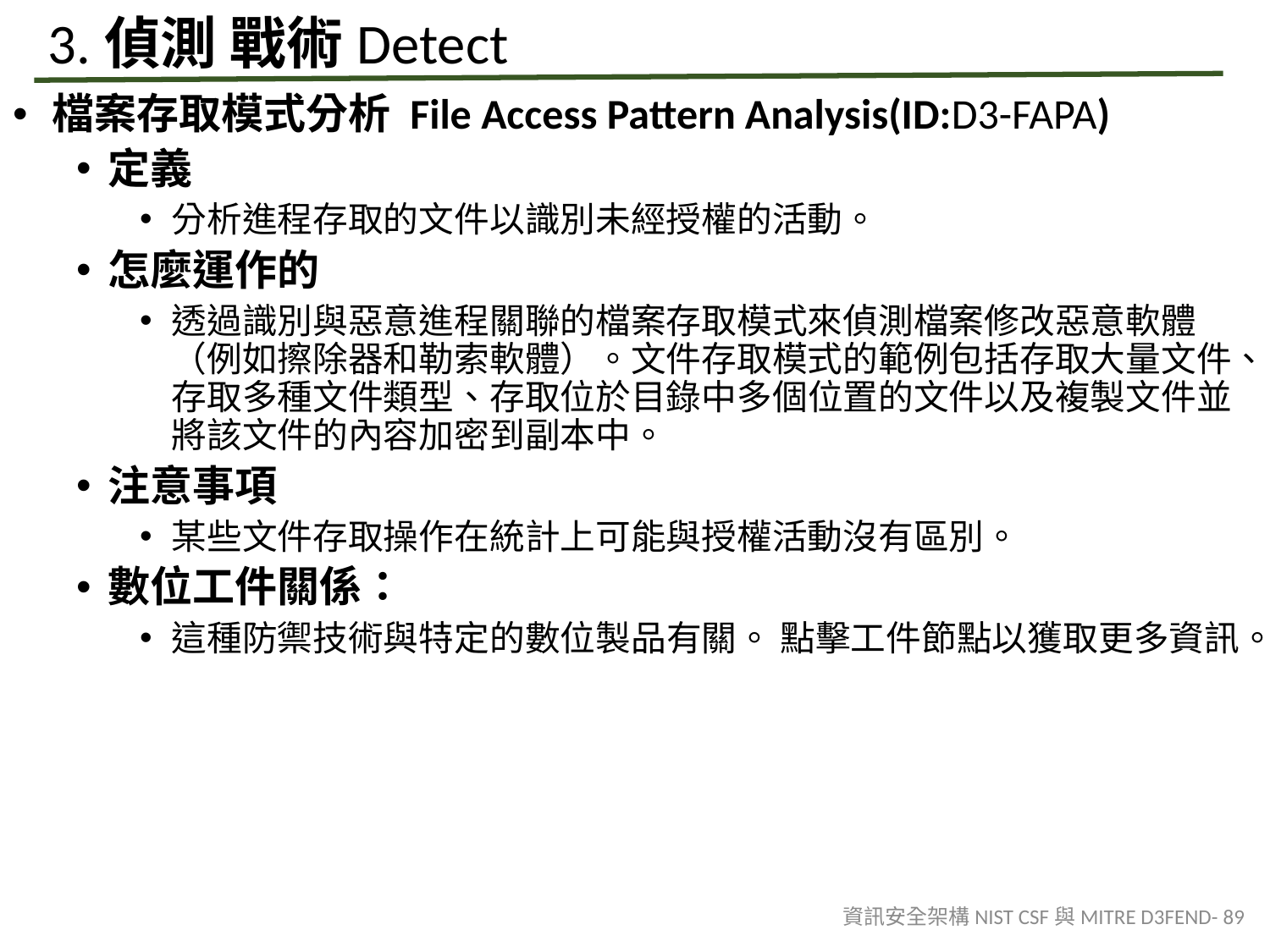

# 3.偵測 戰術Detect
檔案存取模式分析 File Access Pattern Analysis(ID:D3-FAPA)
定義
分析進程存取的文件以識別未經授權的活動。
怎麼運作的
透過識別與惡意進程關聯的檔案存取模式來偵測檔案修改惡意軟體（例如擦除器和勒索軟體）。文件存取模式的範例包括存取大量文件、存取多種文件類型、存取位於目錄中多個位置的文件以及複製文件並將該文件的內容加密到副本中。
注意事項
某些文件存取操作在統計上可能與授權活動沒有區別。
數位工件關係：
這種防禦技術與特定的數位製品有關。 點擊工件節點以獲取更多資訊。
資訊安全架構NIST CSF與MITRE D3FEND- 89